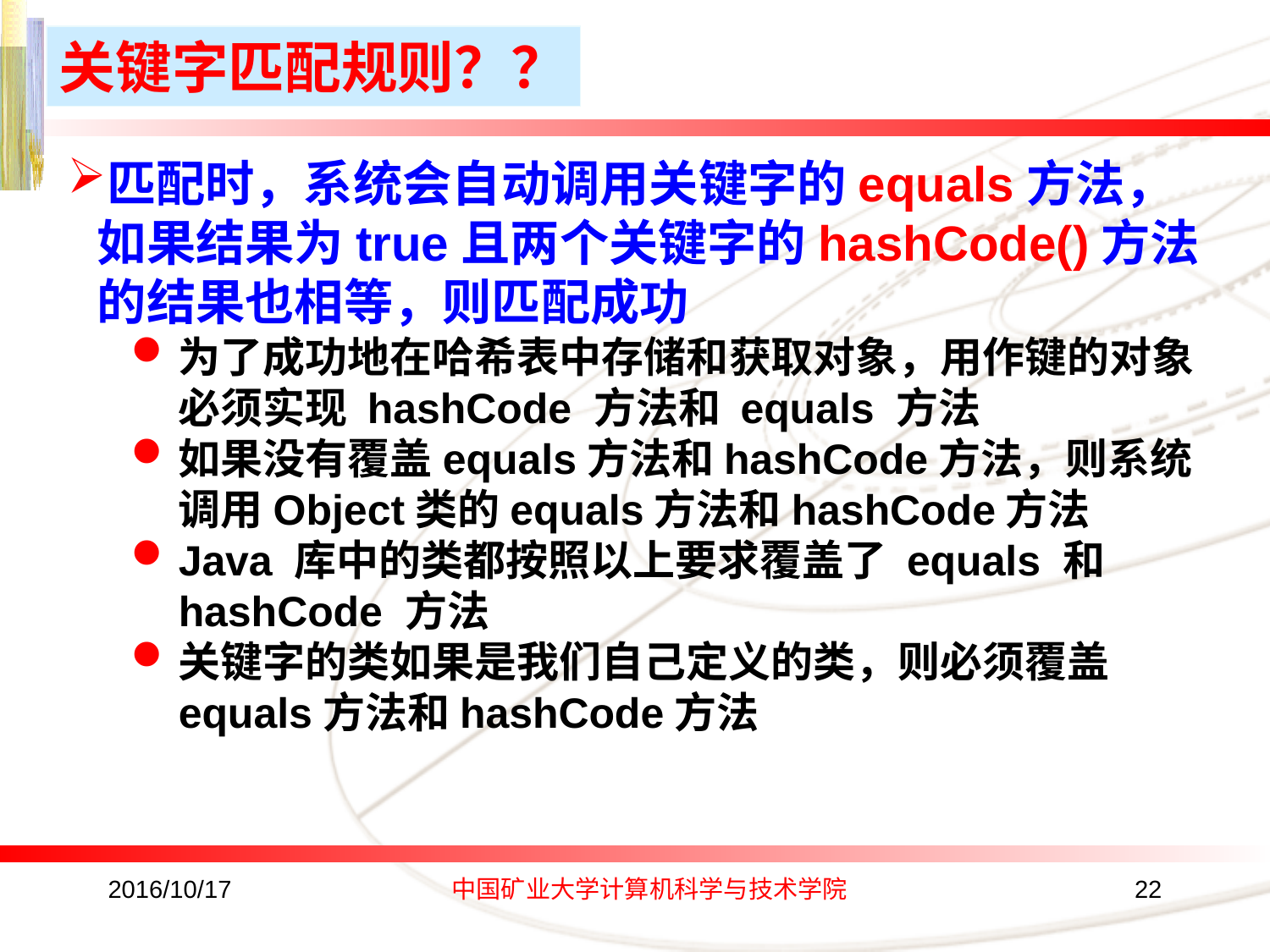

关键字匹配规则？？
匹配时，系统会自动调用关键字的equals方法，如果结果为true且两个关键字的hashCode()方法的结果也相等，则匹配成功
为了成功地在哈希表中存储和获取对象，用作键的对象必须实现 hashCode 方法和 equals 方法
如果没有覆盖equals方法和hashCode方法，则系统调用Object类的equals方法和hashCode方法
Java 库中的类都按照以上要求覆盖了 equals 和hashCode 方法
关键字的类如果是我们自己定义的类，则必须覆盖equals方法和hashCode方法
2016/10/17
中国矿业大学计算机科学与技术学院
22